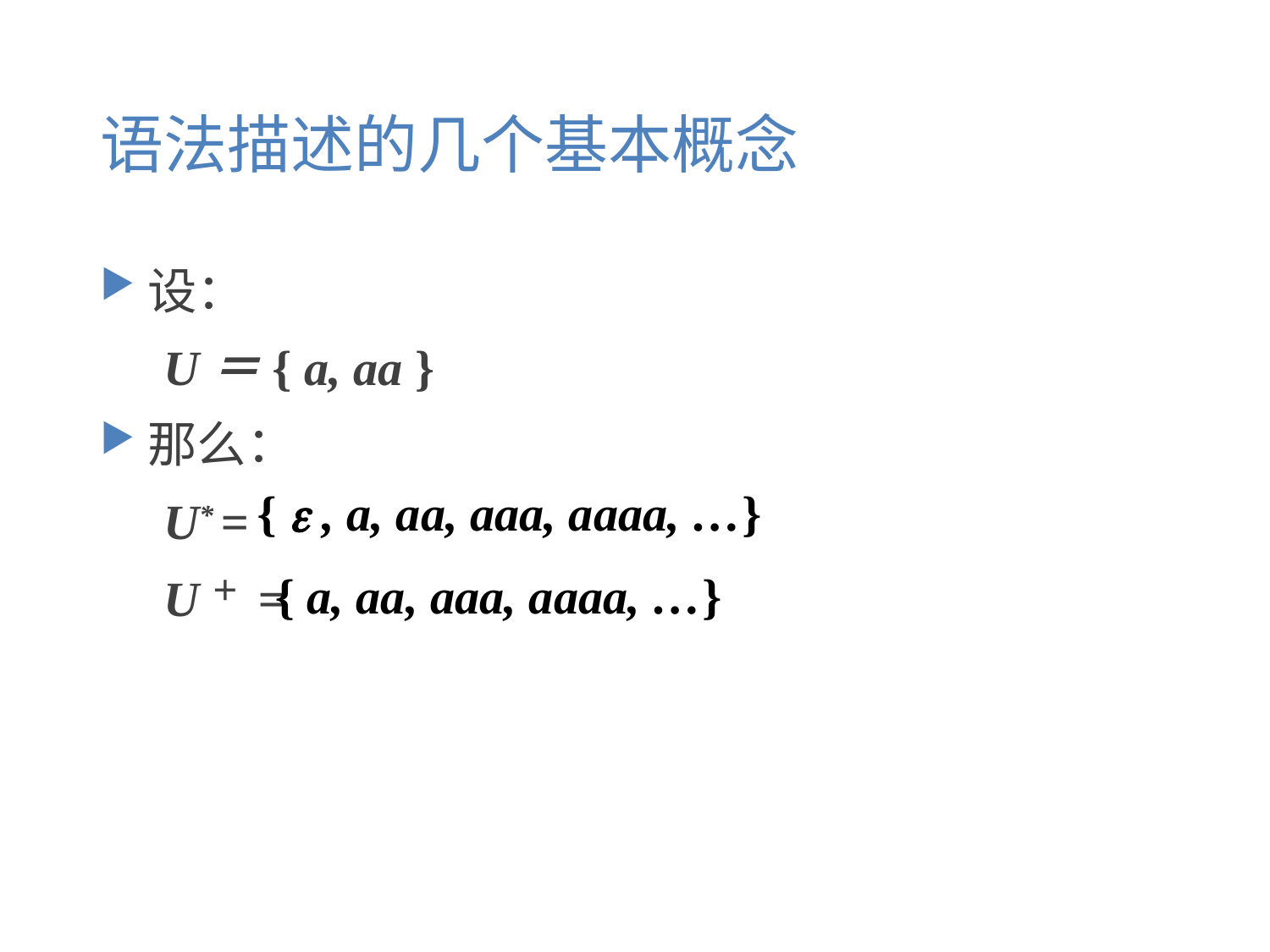

# 语法描述的几个基本概念
设：
U＝{ a, aa }
那么：
U* =
U＋ =

{ ε , a, aa, aaa, aaaa, …}
{ a, aa, aaa, aaaa, …}